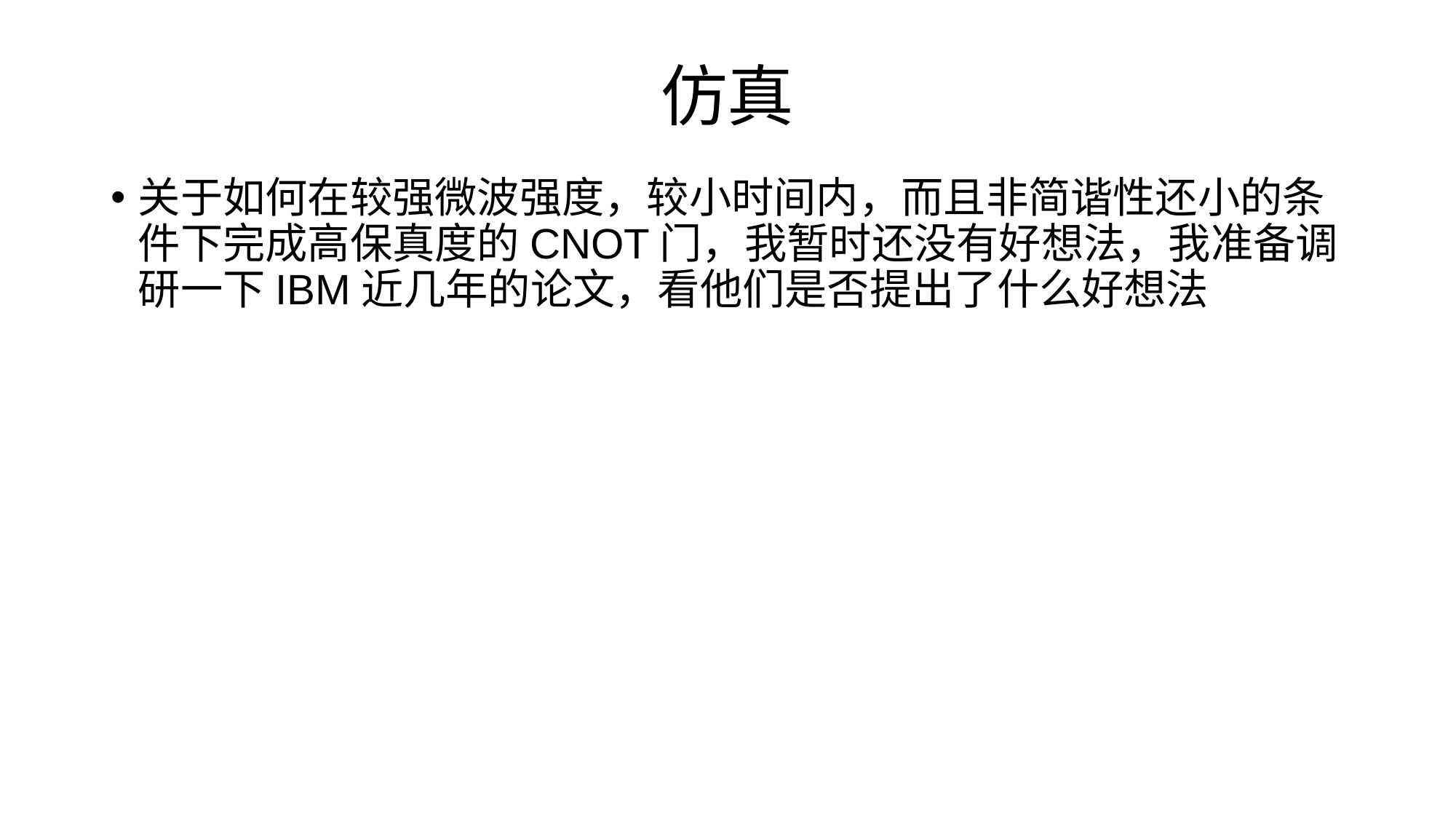

# 仿真
关于如何在较强微波强度，较小时间内，而且非简谐性还小的条件下完成高保真度的CNOT门，我暂时还没有好想法，我准备调研一下IBM近几年的论文，看他们是否提出了什么好想法